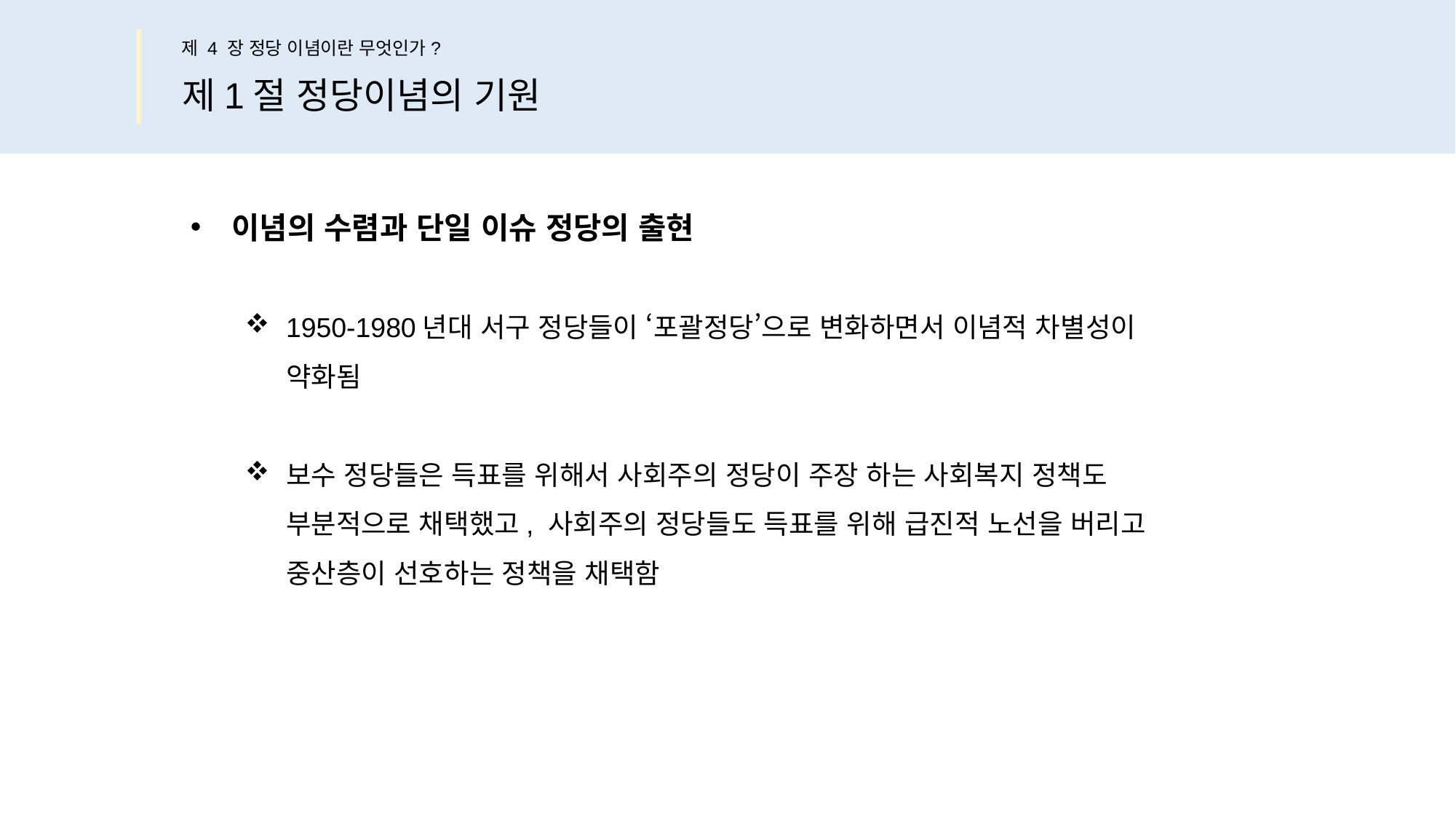

제 4 장 정당 이념이란 무엇인가?
제1절 정당이념의 기원
이념의 수렴과 단일 이슈 정당의 출현

1950-1980년대 서구 정당들이 ‘포괄정당’으로 변화하면서 이념적 차별성이
약화됨

보수 정당들은 득표를 위해서 사회주의 정당이 주장 하는 사회복지 정책도
부분적으로 채택했고, 사회주의 정당들도 득표를 위해 급진적 노선을 버리고
중산층이 선호하는 정책을 채택함